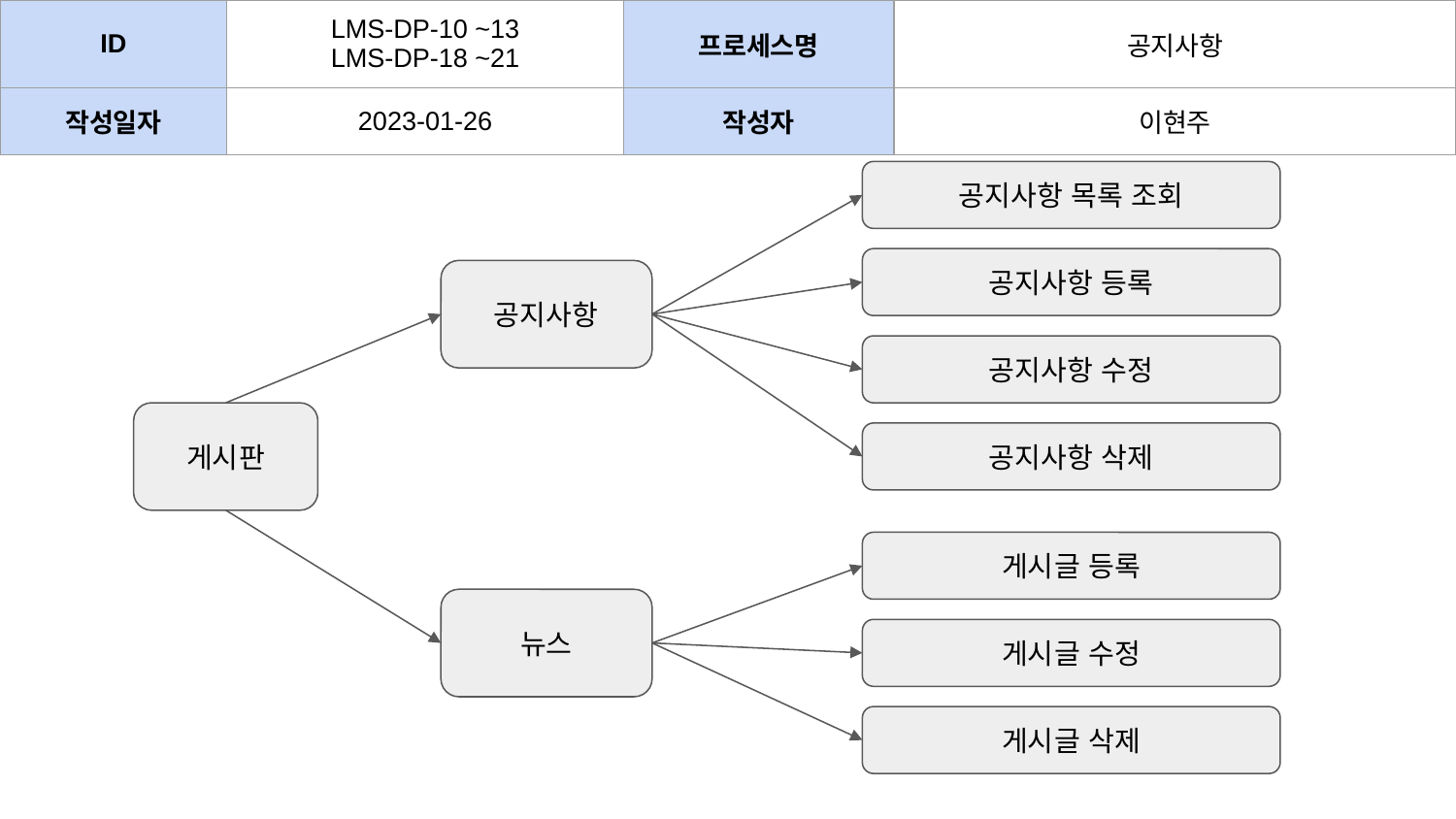

| ID | LMS-DP-10 ~13 LMS-DP-18 ~21 | 프로세스명 | 공지사항 |  |  |
| --- | --- | --- | --- | --- | --- |
| 작성일자 | 2023-01-26 | 작성자 | 이현주 |  |  |
공지사항 목록 조회
공지사항 등록
공지사항
공지사항 수정
게시판
공지사항 삭제
게시글 등록
뉴스
게시글 수정
게시글 삭제